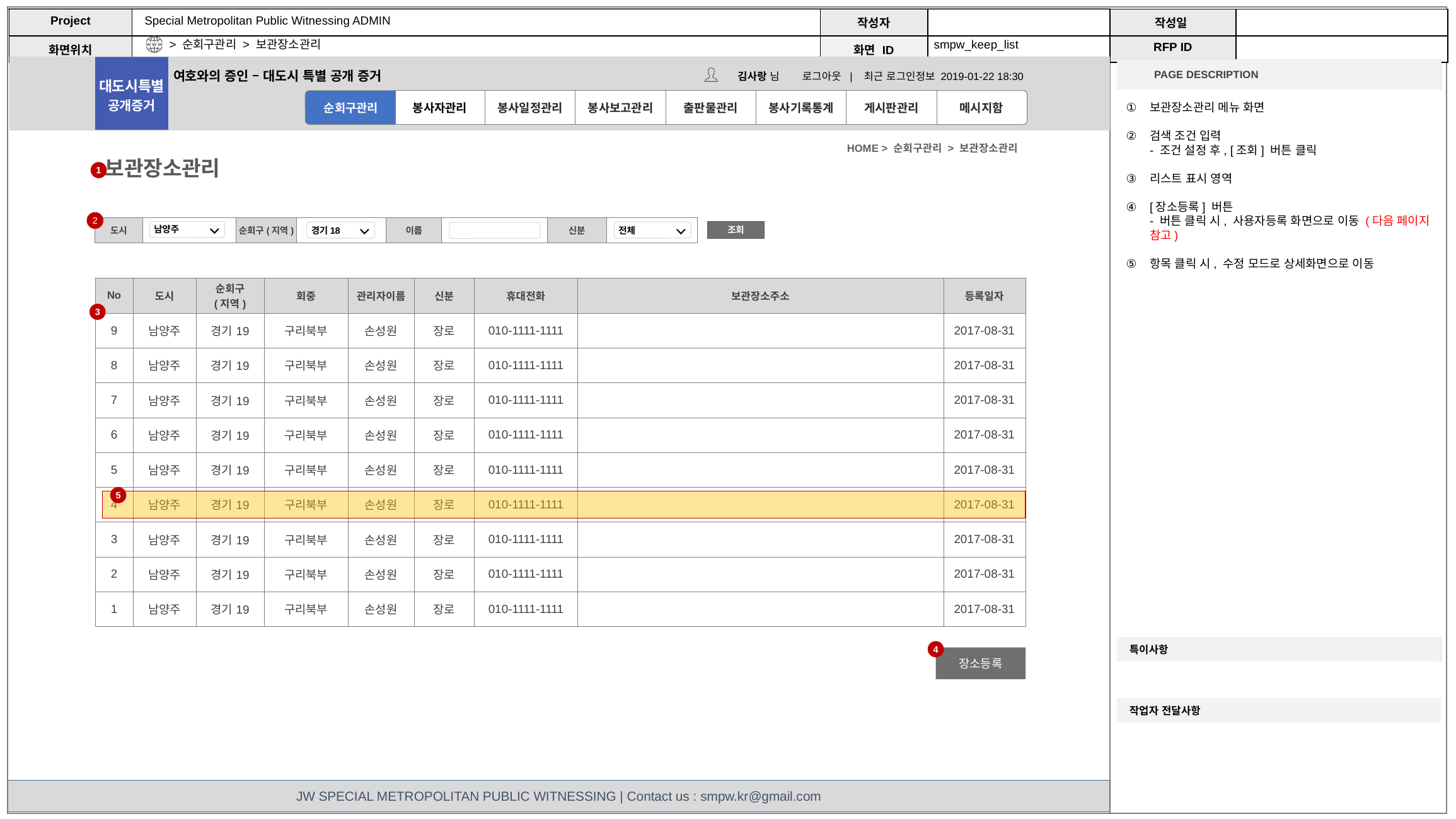

> 순회구관리 > 보관장소관리
smpw_keep_list
보관장소관리 메뉴 화면
검색 조건 입력
- 조건 설정 후, [조회] 버튼 클릭
리스트 표시 영역

[장소등록] 버튼
- 버튼 클릭 시, 사용자등록 화면으로 이동 (다음 페이지 참고)

항목 클릭 시, 수정 모드로 상세화면으로 이동
HOME > 순회구관리 > 보관장소관리
보관장소관리
1
2
| 도시 |  | 순회구(지역) |  | 이름 |  | 신분 |  |
| --- | --- | --- | --- | --- | --- | --- | --- |
조회
남양주

전체

경기18

| No | 도시 | 순회구 (지역) | 회중 | 관리자이름 | 신분 | 휴대전화 | 보관장소주소 | 등록일자 |
| --- | --- | --- | --- | --- | --- | --- | --- | --- |
| 9 | 남양주 | 경기19 | 구리북부 | 손성원 | 장로 | 010-1111-1111 |  | 2017-08-31 |
| 8 | 남양주 | 경기19 | 구리북부 | 손성원 | 장로 | 010-1111-1111 |  | 2017-08-31 |
| 7 | 남양주 | 경기19 | 구리북부 | 손성원 | 장로 | 010-1111-1111 |  | 2017-08-31 |
| 6 | 남양주 | 경기19 | 구리북부 | 손성원 | 장로 | 010-1111-1111 |  | 2017-08-31 |
| 5 | 남양주 | 경기19 | 구리북부 | 손성원 | 장로 | 010-1111-1111 |  | 2017-08-31 |
| 4 | 남양주 | 경기19 | 구리북부 | 손성원 | 장로 | 010-1111-1111 |  | 2017-08-31 |
| 3 | 남양주 | 경기19 | 구리북부 | 손성원 | 장로 | 010-1111-1111 |  | 2017-08-31 |
| 2 | 남양주 | 경기19 | 구리북부 | 손성원 | 장로 | 010-1111-1111 |  | 2017-08-31 |
| 1 | 남양주 | 경기19 | 구리북부 | 손성원 | 장로 | 010-1111-1111 |  | 2017-08-31 |
3
5

4
장소등록
JW SPECIAL METROPOLITAN PUBLIC WITNESSING | Contact us : smpw.kr@gmail.com